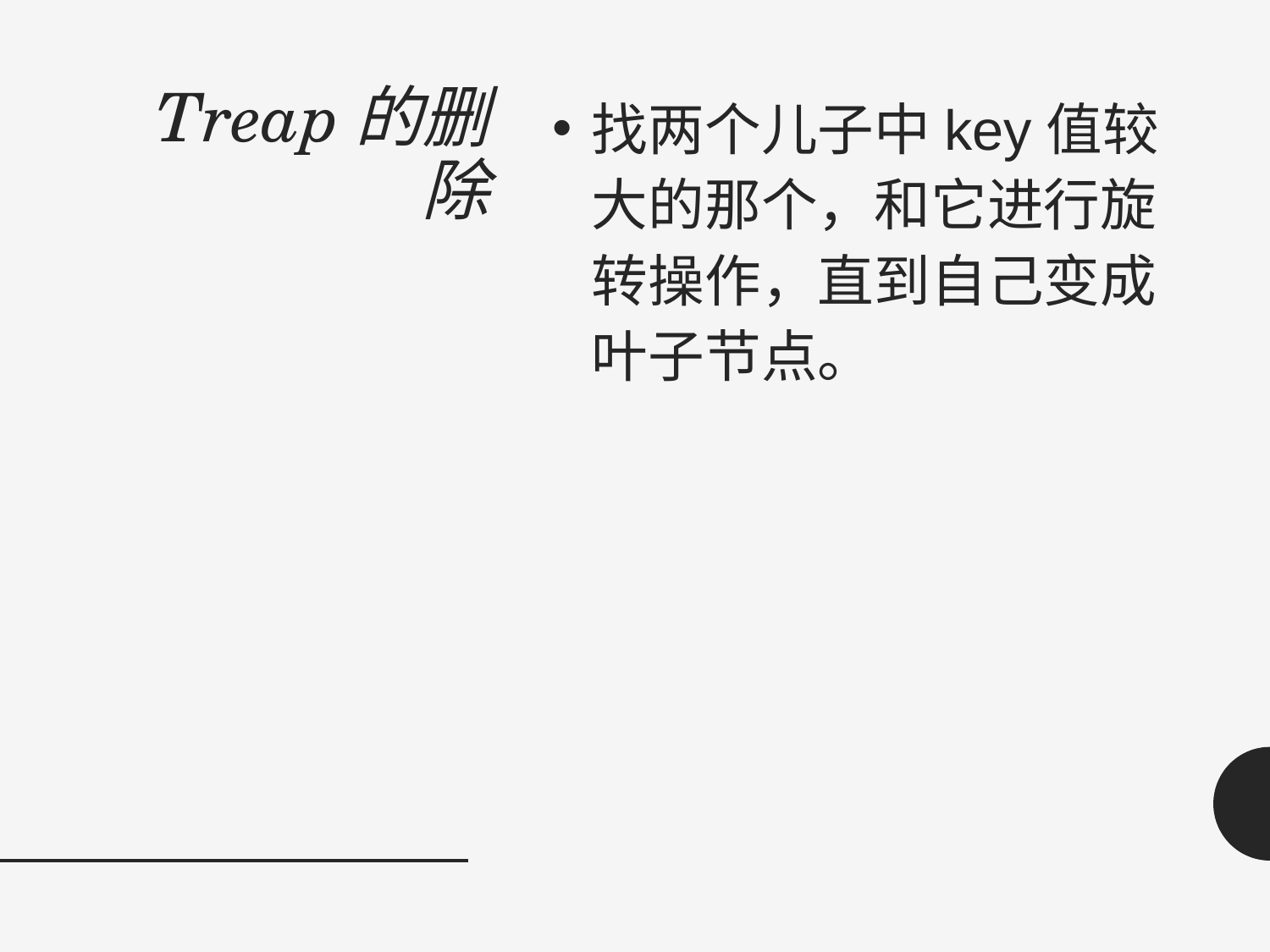

# Treap的删除
找两个儿子中key值较大的那个，和它进行旋转操作，直到自己变成叶子节点。